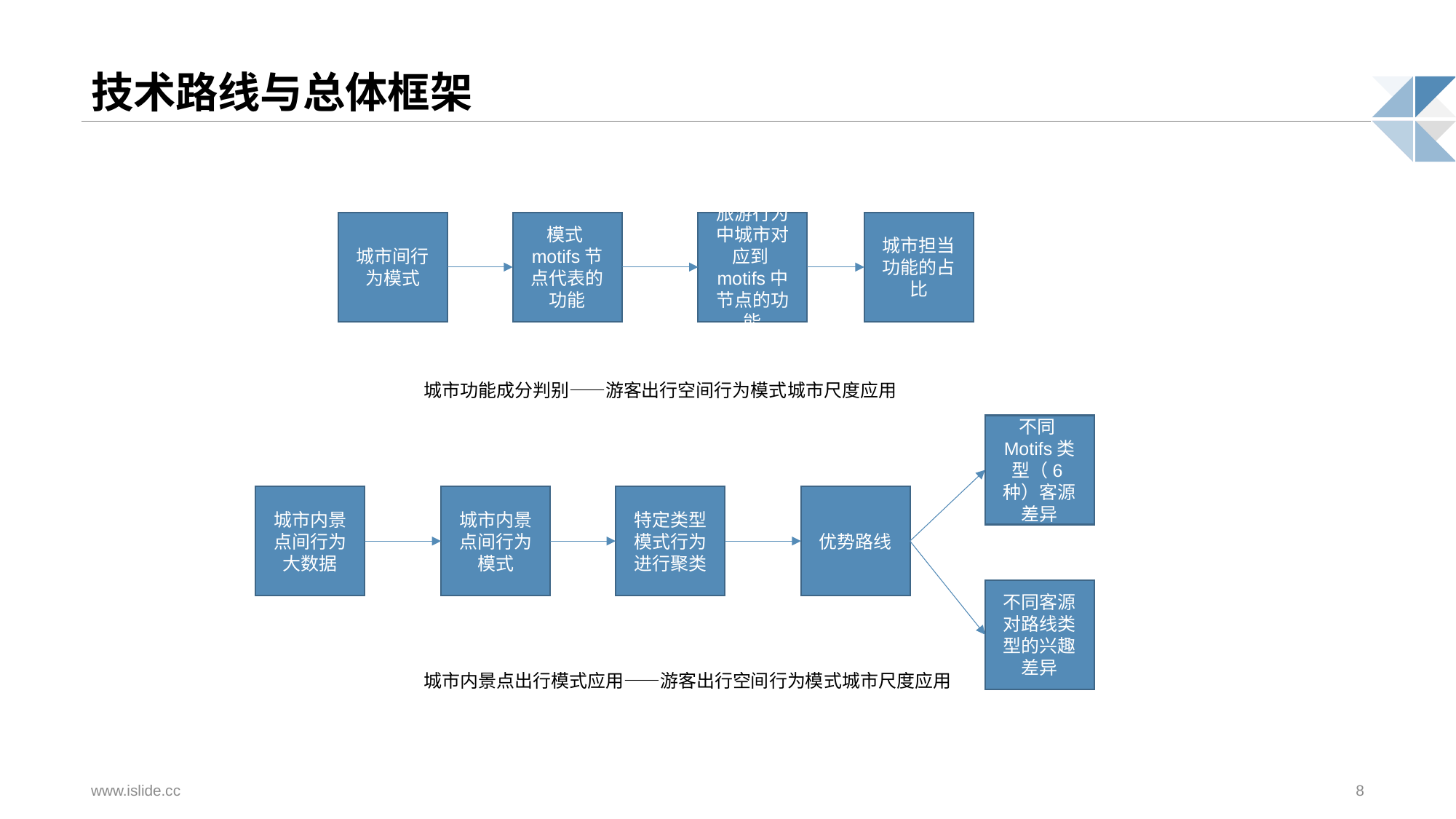

# 技术路线与总体框架
城市间行为模式
模式motifs节点代表的功能
旅游行为中城市对应到motifs中节点的功能
城市担当功能的占比
城市功能成分判别——游客出行空间行为模式城市尺度应用
不同Motifs类型（6种）客源差异
城市内景点间行为大数据
城市内景点间行为模式
特定类型模式行为进行聚类
优势路线
不同客源对路线类型的兴趣差异
城市内景点出行模式应用——游客出行空间行为模式城市尺度应用
www.islide.cc
8